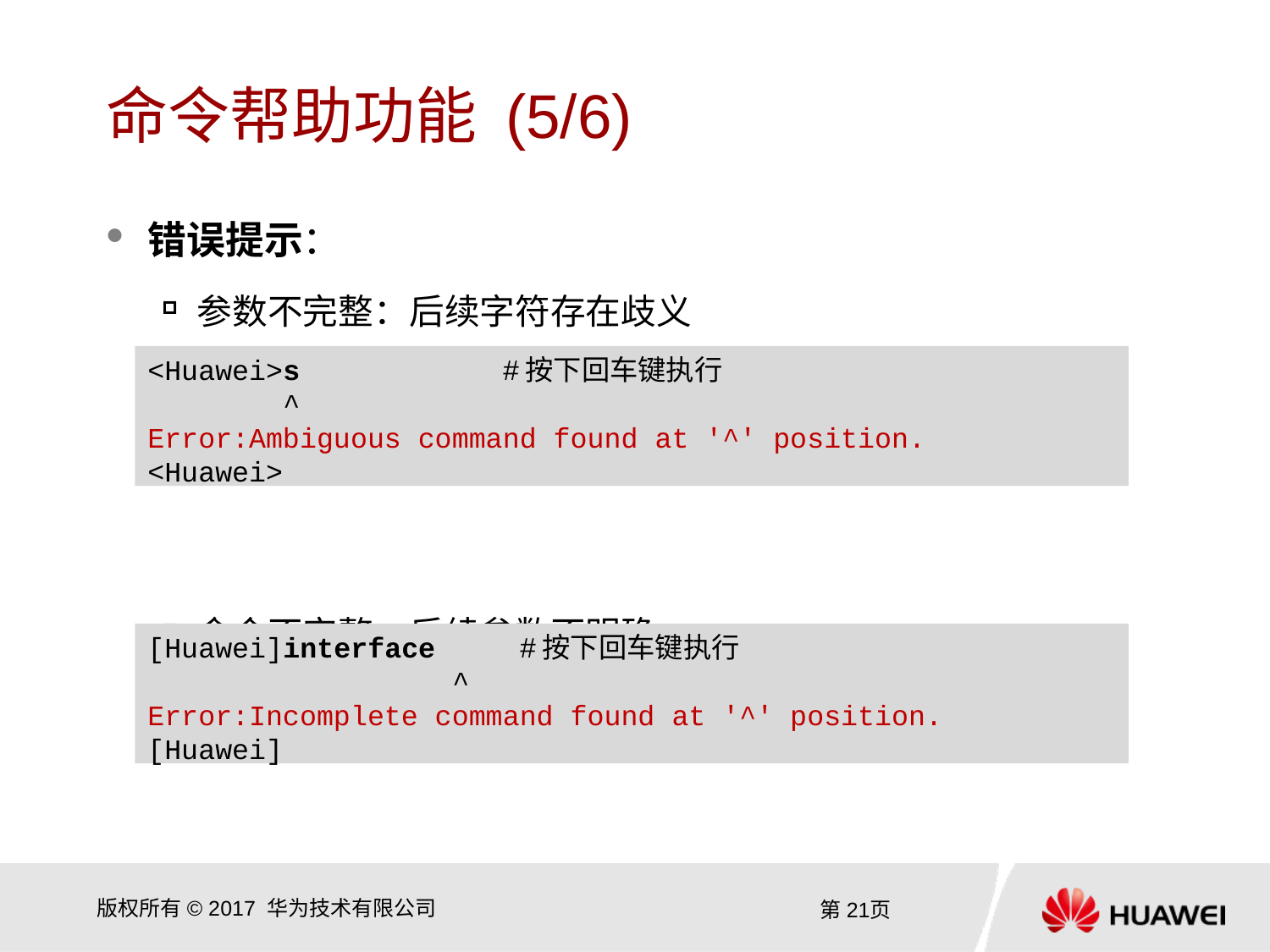

# 命令帮助功能 (5/6)
错误提示：
参数不完整：后续字符存在歧义

命令不完整：后续参数不明确

<Huawei>s            #按下回车键执行
        ^
Error:Ambiguous command found at '^' position.
<Huawei>
[Huawei]interface     #按下回车键执行
                  ^
Error:Incomplete command found at '^' position.
[Huawei]